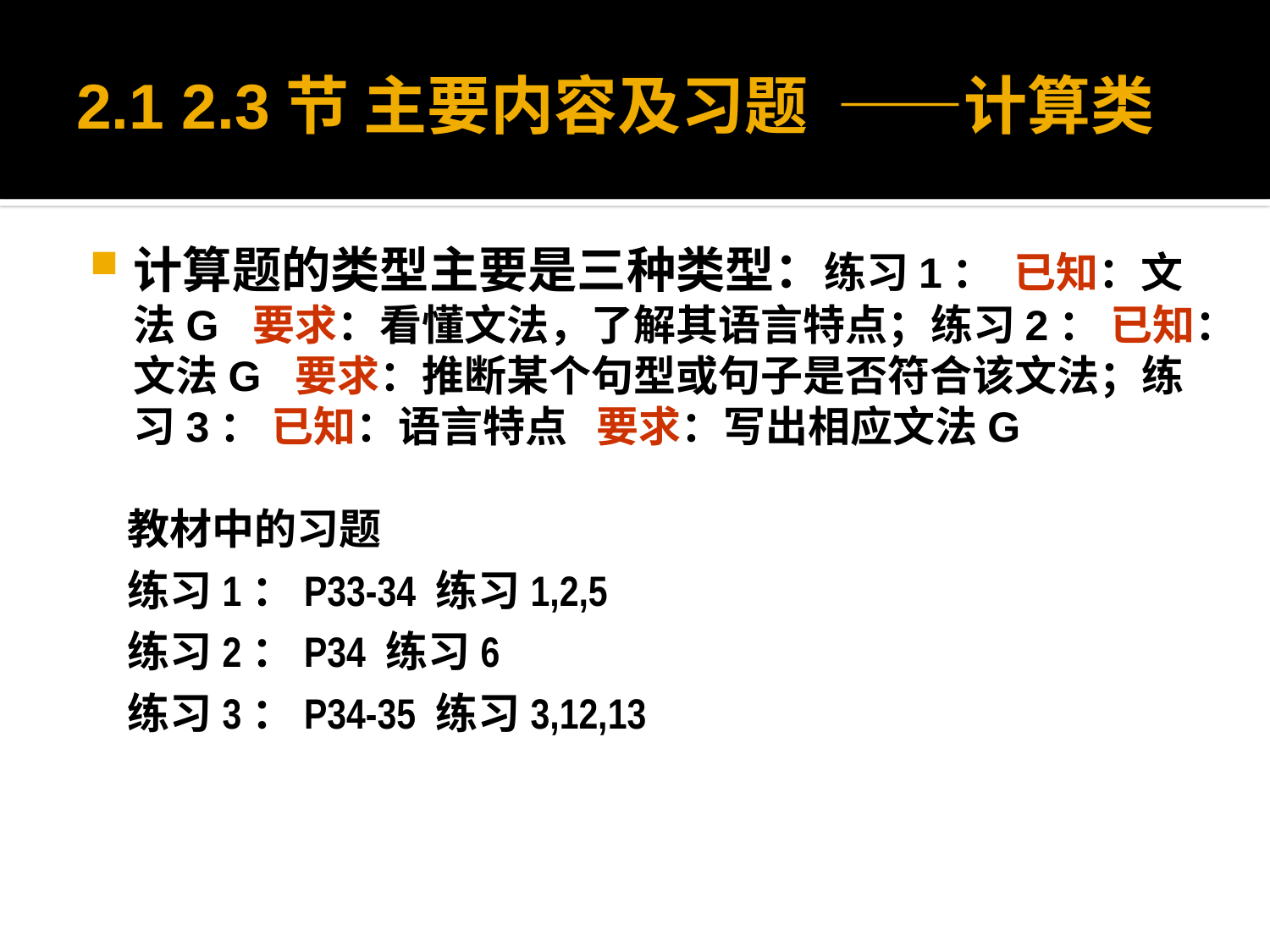

# 2.1 2.3节 主要内容及习题  ——计算类
计算题的类型主要是三种类型：练习1：  已知：文法G  要求：看懂文法，了解其语言特点；练习2： 已知：文法G  要求：推断某个句型或句子是否符合该文法；练习3： 已知：语言特点   要求：写出相应文法G

教材中的习题
练习1：P33-34 练习1,2,5
练习2：P34 练习6
练习3：P34-35 练习3,12,13